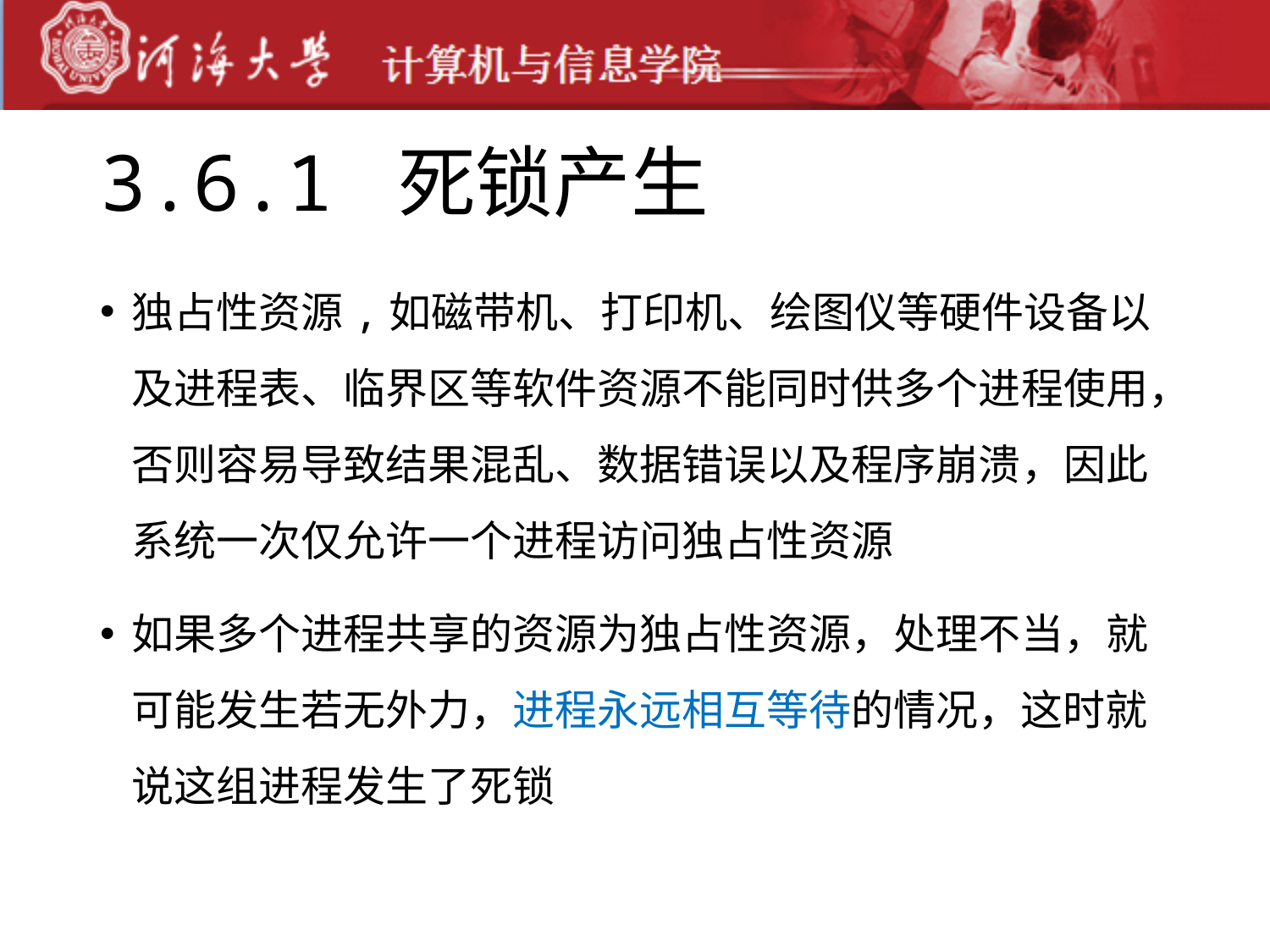

# 3.6.1 死锁产生
独占性资源,如磁带机、打印机、绘图仪等硬件设备以及进程表、临界区等软件资源不能同时供多个进程使用，否则容易导致结果混乱、数据错误以及程序崩溃，因此系统一次仅允许一个进程访问独占性资源
如果多个进程共享的资源为独占性资源，处理不当，就可能发生若无外力，进程永远相互等待的情况，这时就说这组进程发生了死锁